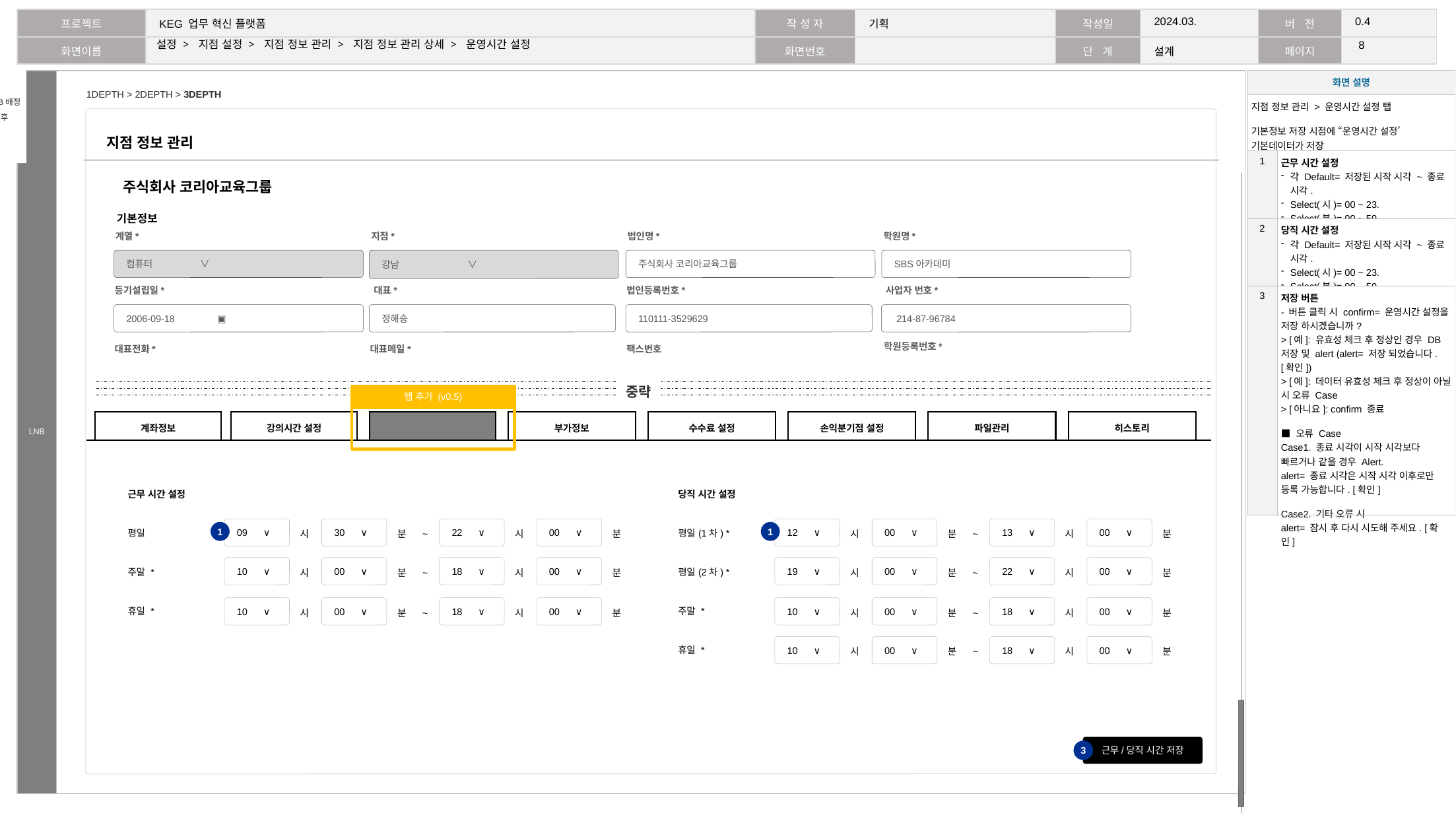

8

# 설정 > 지점 설정 > 지점 정보 관리 > 지점 정보 관리 상세 > 운영시간 설정
| 화면 설명 |  |
| --- | --- |
| 지점 정보 관리 > 운영시간 설정 탭 기본정보 저장 시점에 “운영시간 설정’ 기본데이터가 저장 |  |
| 1 | 근무 시간 설정 각 Default= 저장된 시작 시각 ~ 종료 시각. Select(시)= 00 ~ 23. Select(분)= 00 ~ 59. |
| 2 | 당직 시간 설정 각 Default= 저장된 시작 시각 ~ 종료 시각. Select(시)= 00 ~ 23. Select(분)= 00 ~ 59. |
| 3 | 저장 버튼 - 버튼 클릭 시 confirm= 운영시간 설정을 저장 하시겠습니까? > [예]: 유효성 체크 후 정상인 경우 DB 저장 및 alert (alert= 저장 되었습니다. [확인]) > [예]: 데이터 유효성 체크 후 정상이 아닐 시 오류 Case > [아니요]: confirm 종료 ■ 오류 Case Case1. 종료 시각이 시작 시각보다 빠르거나 같을 경우 Alert. alert= 종료 시각은 시작 시각 이후로만 등록 가능합니다. [확인] Case2. 기타 오류 시 alert= 잠시 후 다시 시도해 주세요. [확인] |
V0.4-240403
[지점 > 사업 > DB배정 > 당직 관리] 기획 후 연관 기능 추가
지점 정보 관리
주식회사 코리아교육그룹
기본정보
계열*
지점*
법인명*
학원명*
컴퓨터                  ∨
강남                          ∨
주식회사 코리아교육그룹
SBS아카데미
등기설립일*
대표*
법인등록번호*
사업자 번호*
2006-09-18                ▣
정해승
110111-3529629
 214-87-96784
학원등록번호*
대표전화*
대표메일*
팩스번호
중략
탭 추가 (v0.5)

계좌정보
강의시간 설정
운영시간 설정
부가정보
수수료 설정
손익분기점 설정
파일관리
히스토리
| 근무 시간 설정 |  |  |
| --- | --- | --- |
| 평일 |  |  |
| 주말 \* |  |  |
| 휴일 \* |  |  |
|  |  |  |
| 당직 시간 설정 |  |  |
| --- | --- | --- |
| 평일(1차) \* |  |  |
| 평일(2차) \* |  |  |
| 주말 \* |  |  |
| 휴일 \* |  |  |
09      ∨
30      ∨
22      ∨
00      ∨
시
분
~
시
분
10      ∨
00      ∨
18      ∨
00      ∨
시
분
~
시
분
10      ∨
00      ∨
18      ∨
00      ∨
시
분
~
시
분
12      ∨
00      ∨
13      ∨
00      ∨
시
분
~
시
분
19      ∨
00      ∨
22      ∨
00      ∨
시
분
~
시
분
10      ∨
00      ∨
18      ∨
00      ∨
시
분
~
시
분
10      ∨
00      ∨
18      ∨
00      ∨
시
분
~
시
분
1
1

근무/당직 시간 저장
3